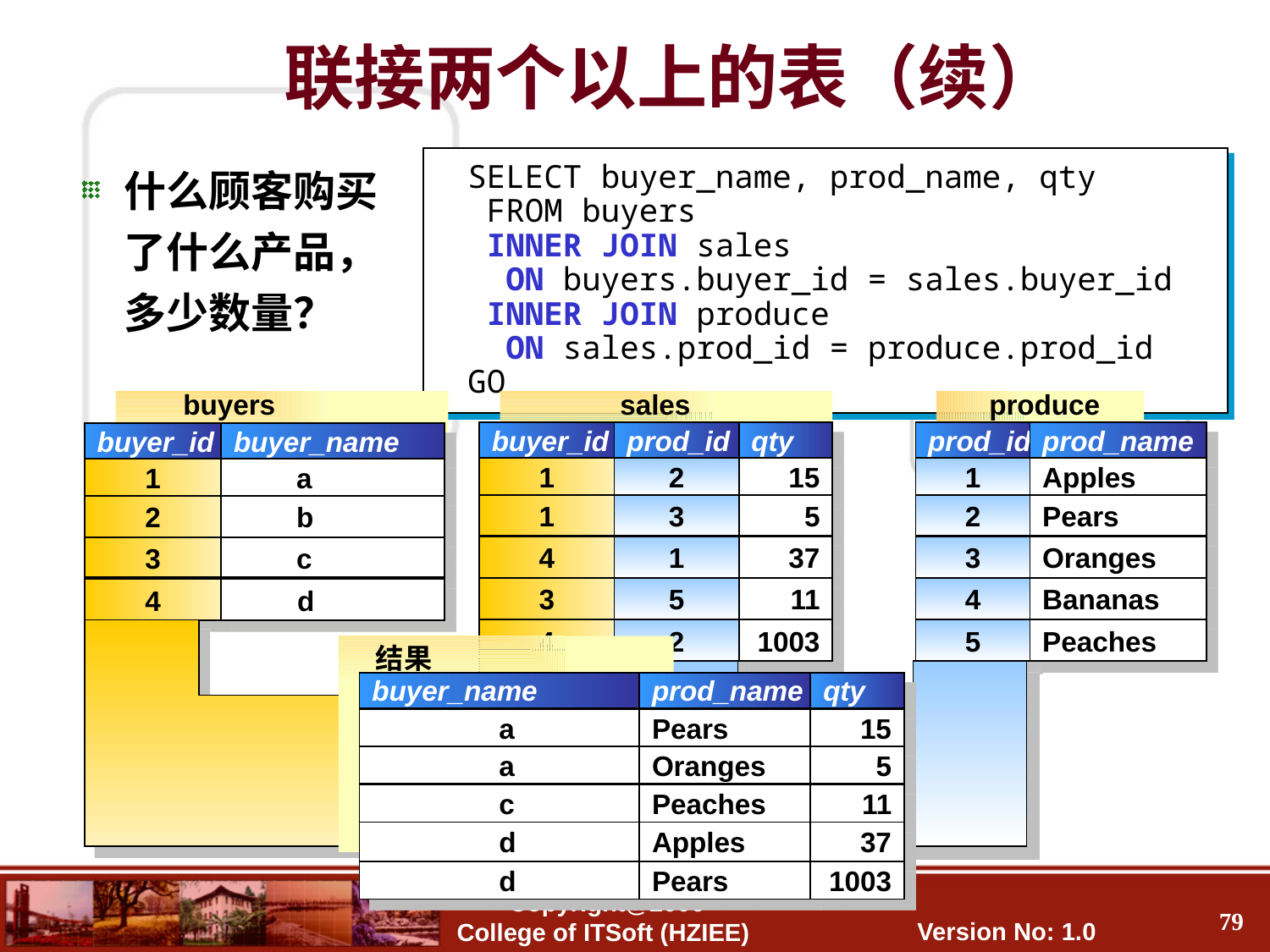

联接两个以上的表（续）
什么顾客购买了什么产品，多少数量？
SELECT buyer_name, prod_name, qty
 FROM buyers
 INNER JOIN sales
  ON buyers.buyer_id = sales.buyer_id
 INNER JOIN produce
  ON sales.prod_id = produce.prod_id
GO
buyers
sales
produce

buyer_id
prod_id
qty
1
2
15
1
3
5
4
1
37
3
5
11
4
2
1003
prod_id
prod_name
1
Apples
2
Pears
3
Oranges
4
Bananas
5
Peaches
buyer_id
buyer_name
1
        a
2
        b
3
        c
4
d

结果

buyer_name
prod_name
qty
            	a
Pears
15
	a
Oranges
5
	c
Peaches
11
	d
Apples
37
	d
Pears
1003